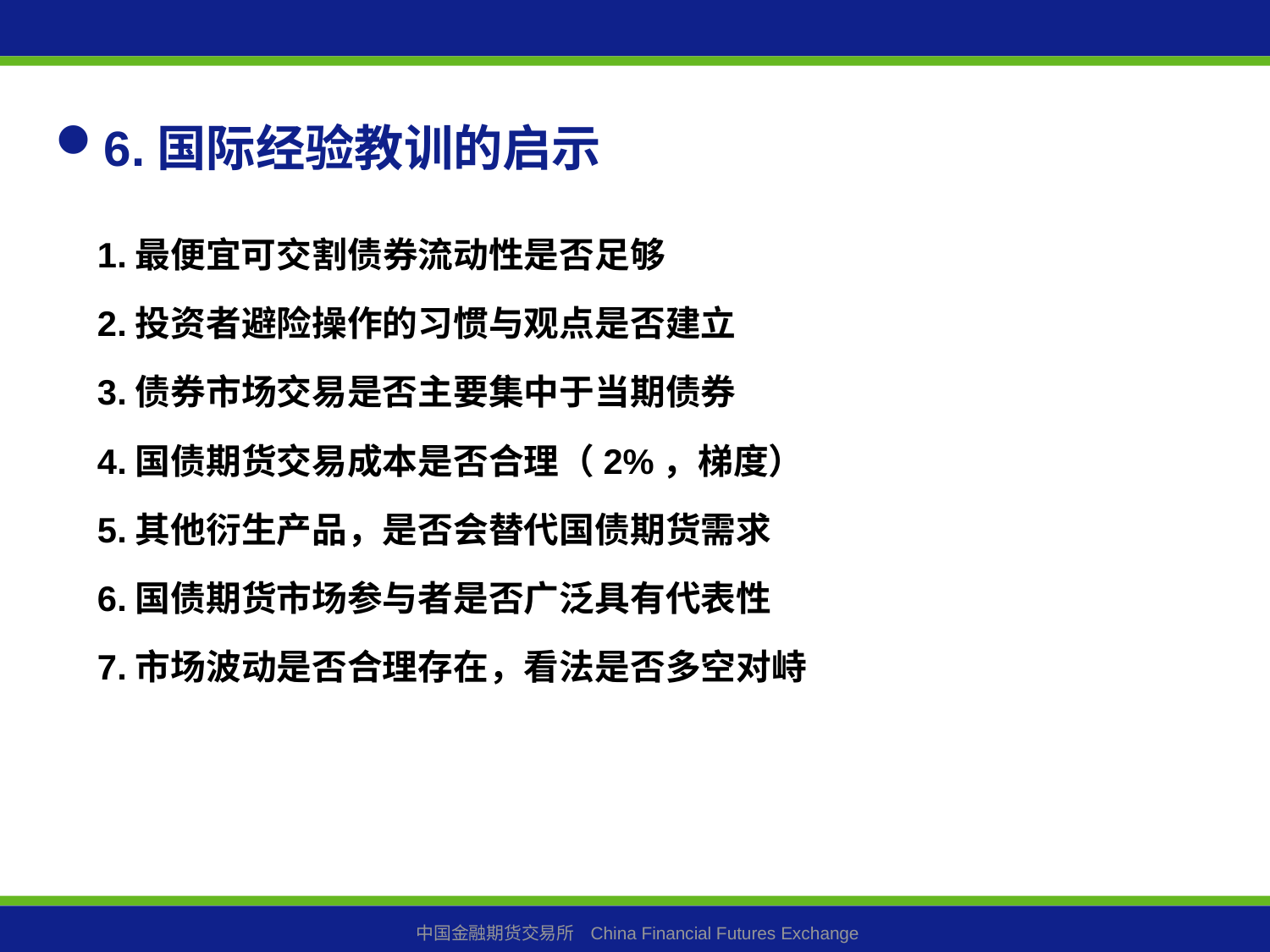

6.国际经验教训的启示
1.最便宜可交割债券流动性是否足够
2.投资者避险操作的习惯与观点是否建立
3.债券市场交易是否主要集中于当期债券
4.国债期货交易成本是否合理（2%，梯度）
5.其他衍生产品，是否会替代国债期货需求
6.国债期货市场参与者是否广泛具有代表性
7.市场波动是否合理存在，看法是否多空对峙